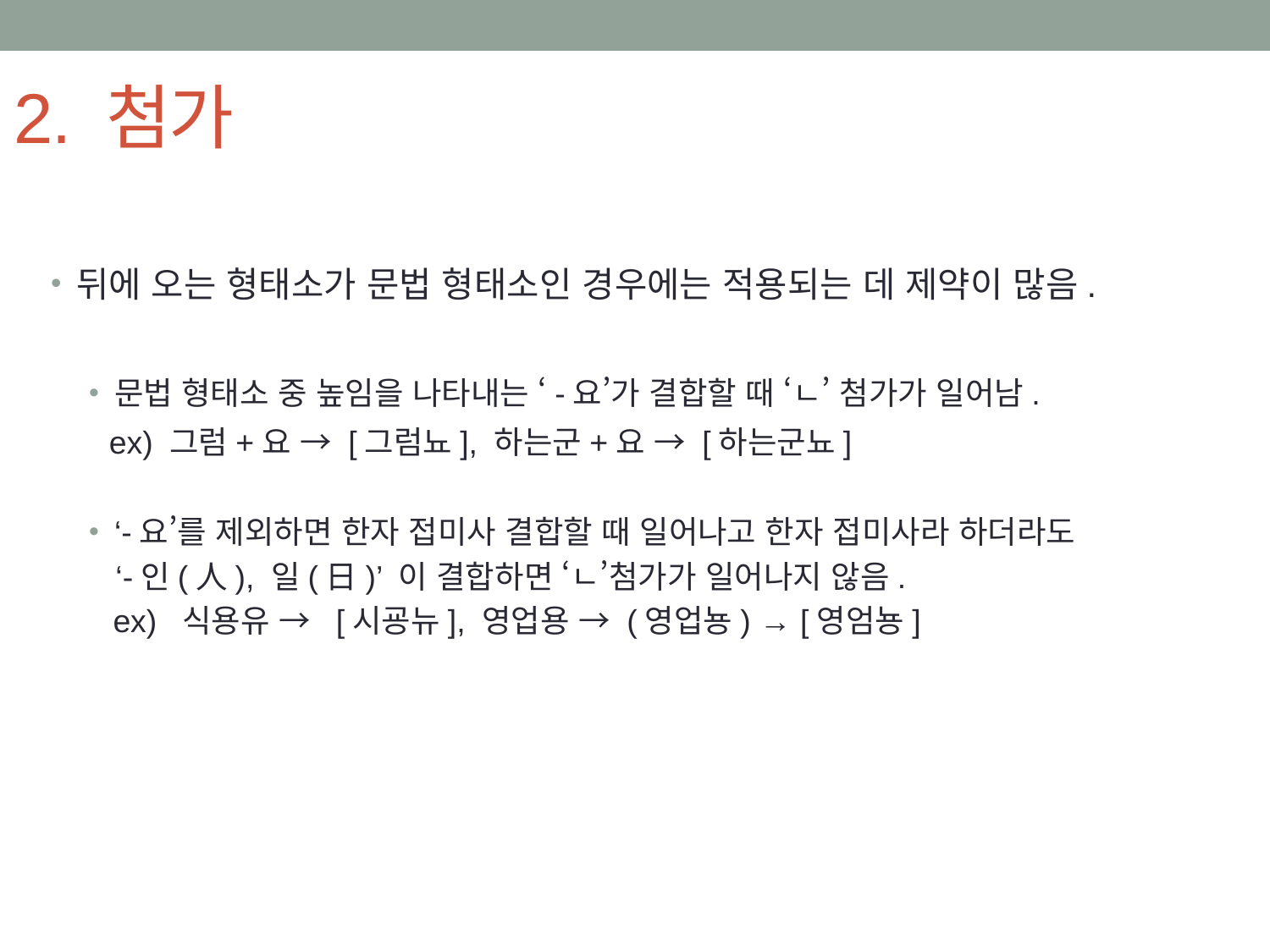

# 2. 첨가

뒤에 오는 형태소가 문법 형태소인 경우에는 적용되는 데 제약이 많음.

문법 형태소 중 높임을 나타내는 ‘-요’가 결합할 때 ‘ㄴ’ 첨가가 일어남.
      ex) 그럼+요 → [그럼뇨], 하는군+요 → [하는군뇨]

‘-요’를 제외하면 한자 접미사 결합할 때 일어나고 한자 접미사라 하더라도
   ‘-인(人), 일(日)’ 이 결합하면 ‘ㄴ’첨가가 일어나지 않음.
       ex)  식용유 →  [시굥뉴], 영업용 → (영업뇽) → [영엄뇽]